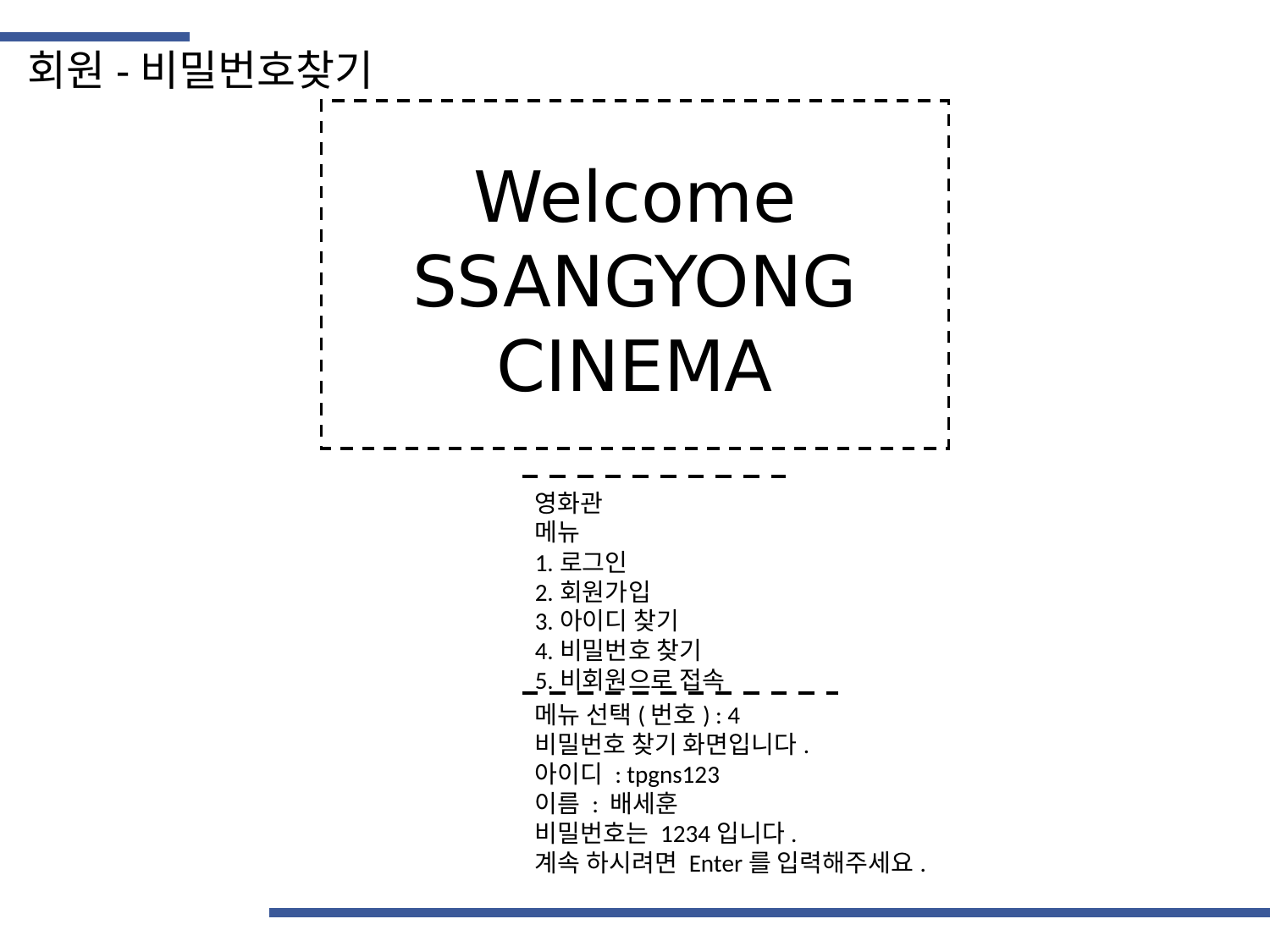

회원-비밀번호찾기

Welcome
SSANGYONG
CINEMA
영화관
메뉴
1.로그인
2.회원가입
3.아이디 찾기
4.비밀번호 찾기
5.비회원으로 접속
메뉴 선택(번호) : 4
비밀번호 찾기 화면입니다.
아이디 : tpgns123
이름 : 배세훈
비밀번호는 1234입니다.
계속 하시려면 Enter를 입력해주세요.